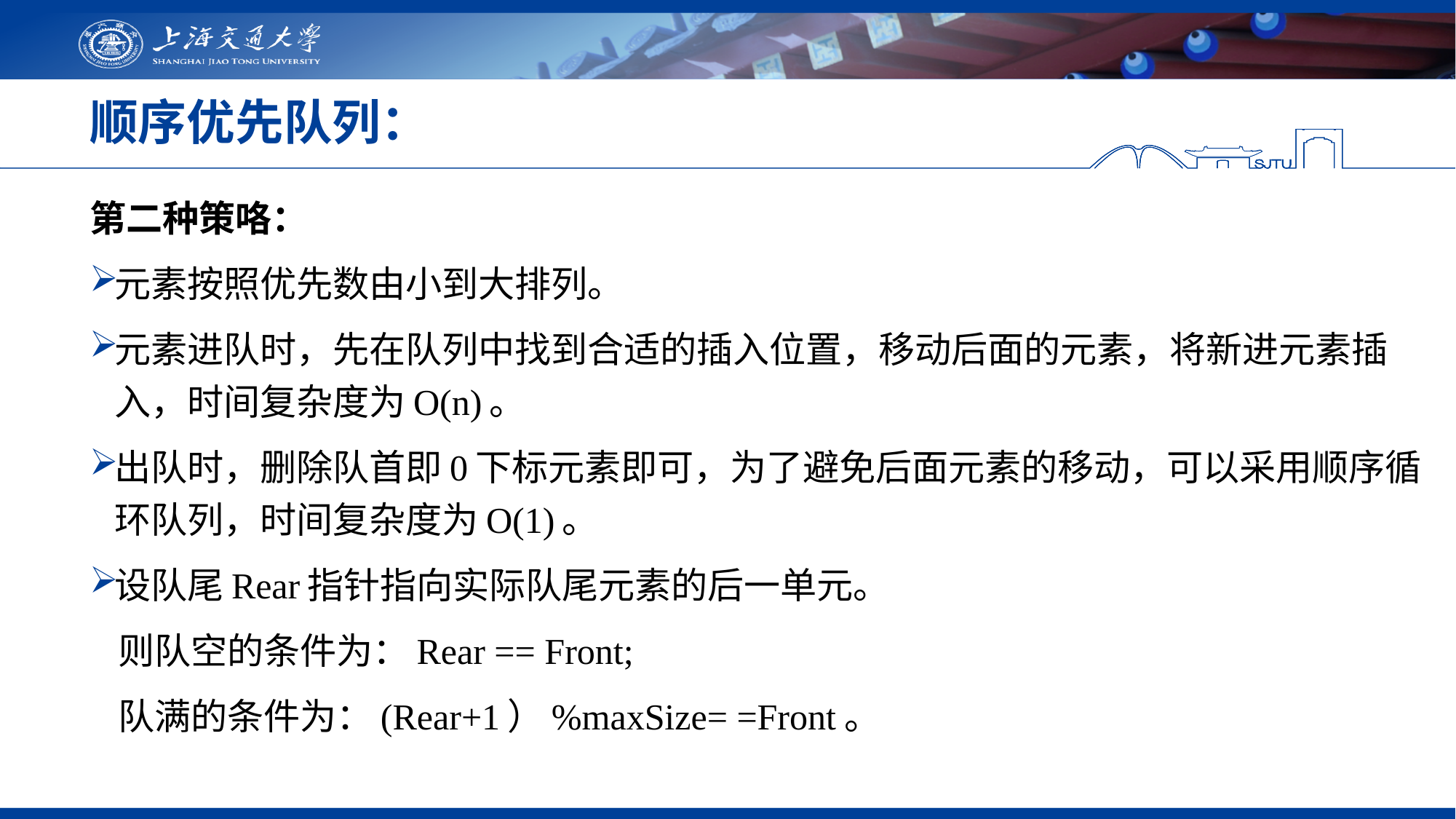

# 顺序优先队列：
第二种策咯：
元素按照优先数由小到大排列。
元素进队时，先在队列中找到合适的插入位置，移动后面的元素，将新进元素插入，时间复杂度为O(n)。
出队时，删除队首即0下标元素即可，为了避免后面元素的移动，可以采用顺序循环队列，时间复杂度为O(1)。
设队尾Rear指针指向实际队尾元素的后一单元。
则队空的条件为：Rear == Front;
队满的条件为：(Rear+1）%maxSize= =Front。